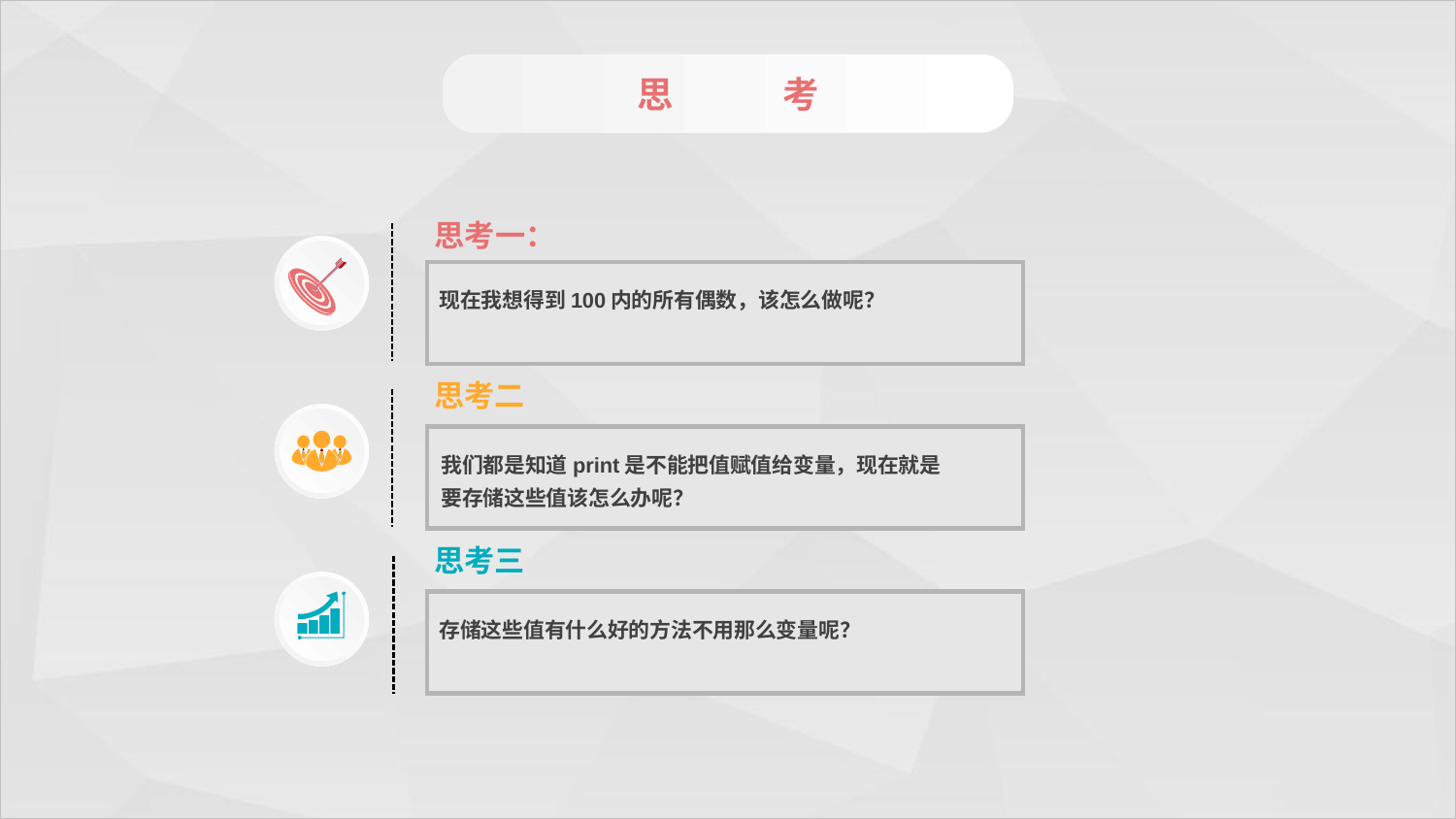

思	考
思考一：

现在我想得到100内的所有偶数，该怎么做呢？
思考二

我们都是知道print是不能把值赋值给变量，现在就是要存储这些值该怎么办呢？
思考三

存储这些值有什么好的方法不用那么变量呢？